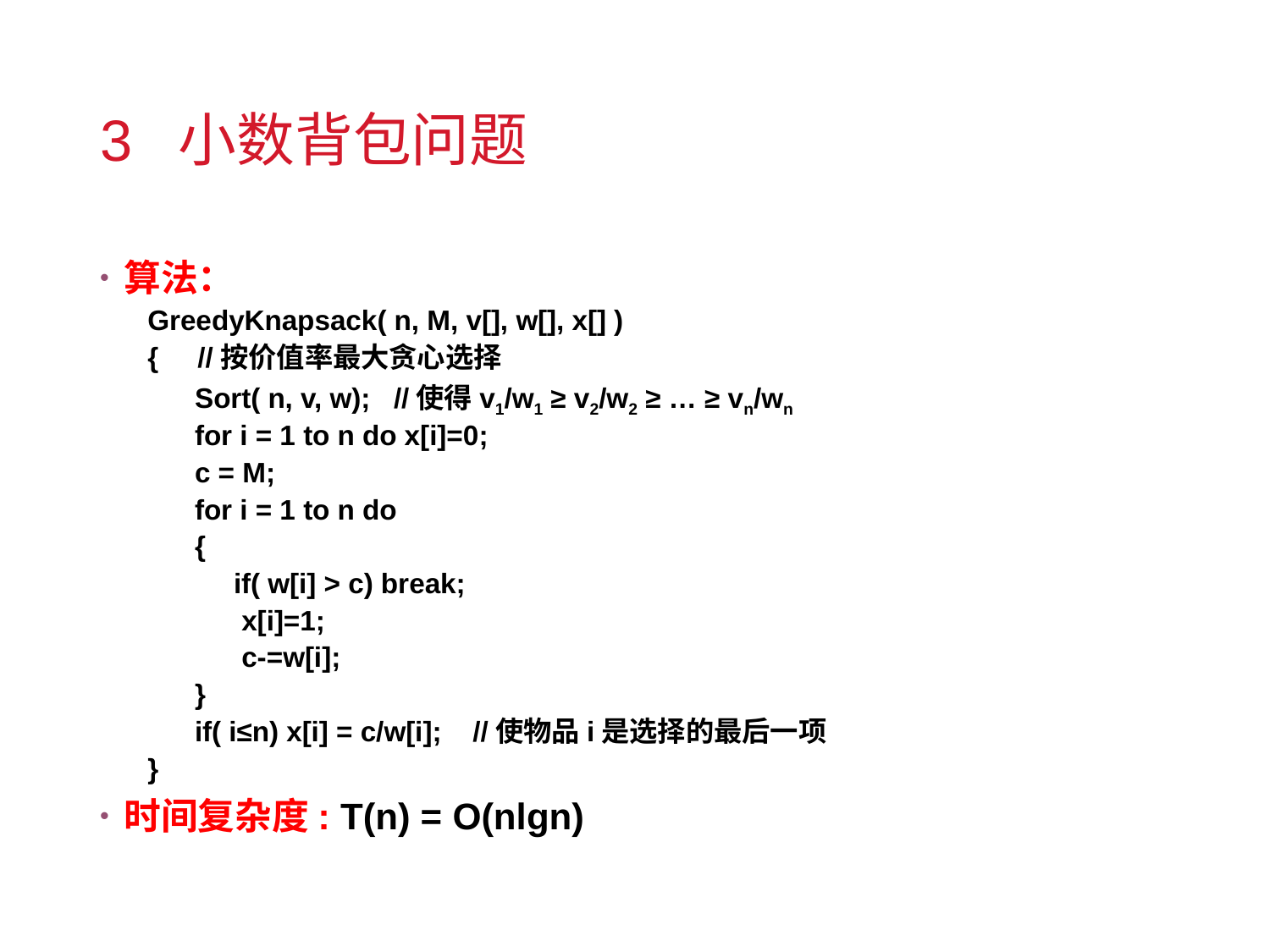

# 3  小数背包问题
算法：
GreedyKnapsack( n, M, v[], w[], x[] )
{     //按价值率最大贪心选择
      Sort( n, v, w);   //使得v1/w1 ≥ v2/w2 ≥ … ≥ vn/wn
      for i = 1 to n do x[i]=0;
      c = M;
      for i = 1 to n do
      {
           if( w[i] > c) break;
            x[i]=1;
            c-=w[i];
      }
      if( i≤n) x[i] = c/w[i];    //使物品i是选择的最后一项
}
时间复杂度: T(n) = O(nlgn)